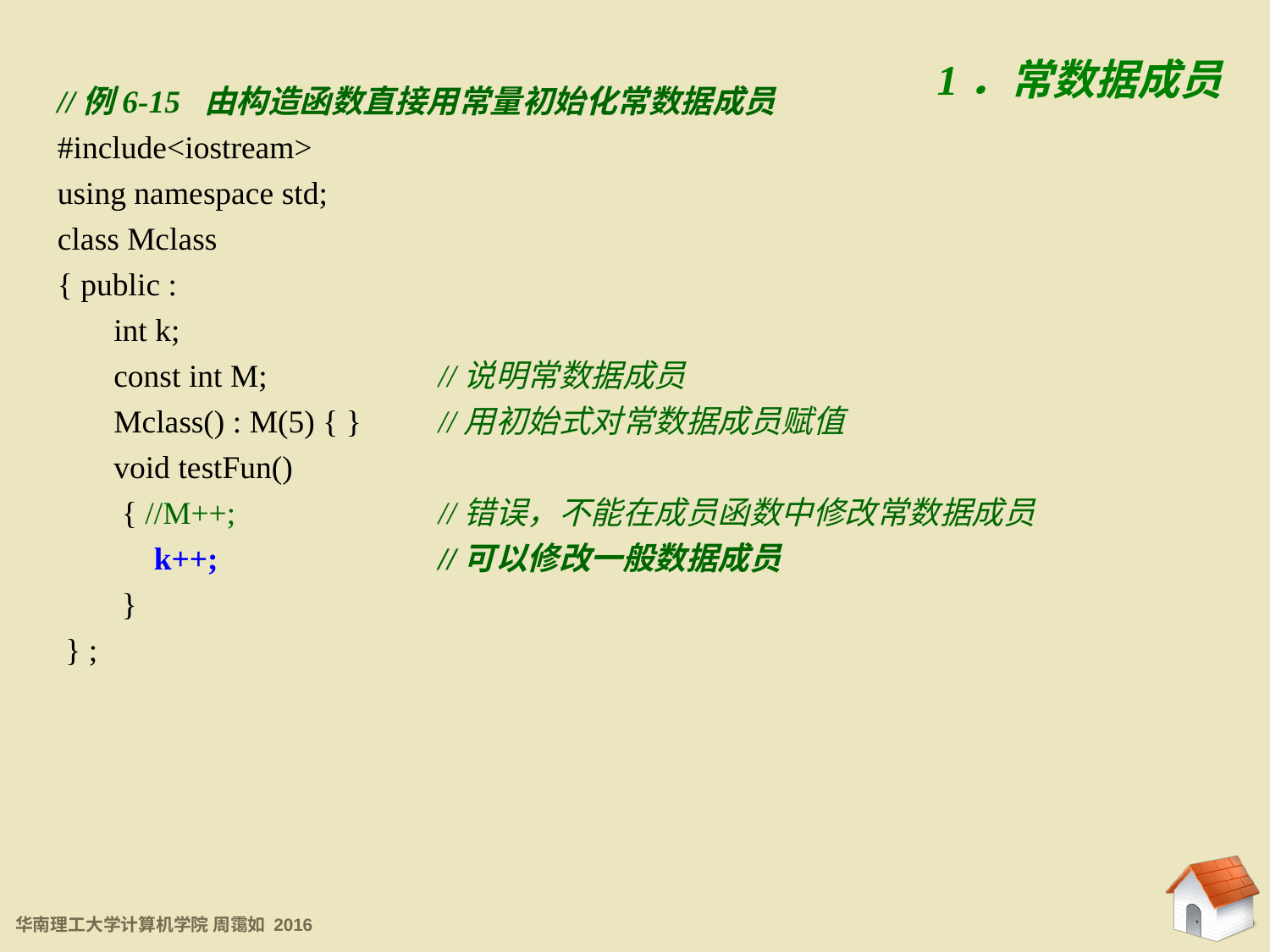

6.3.1  常成员
1．常数据成员
//例6-15  由构造函数直接用常量初始化常数据成员
#include<iostream>
using namespace std;
class Mclass
{ public :
       int k;
       const int M;		//说明常数据成员
       Mclass() : M(5) { } 	//用初始式对常数据成员赋值
       void testFun()
        { //M++;	 	//错误，不能在成员函数中修改常数据成员
            k++;		//可以修改一般数据成员
        }
 } ;